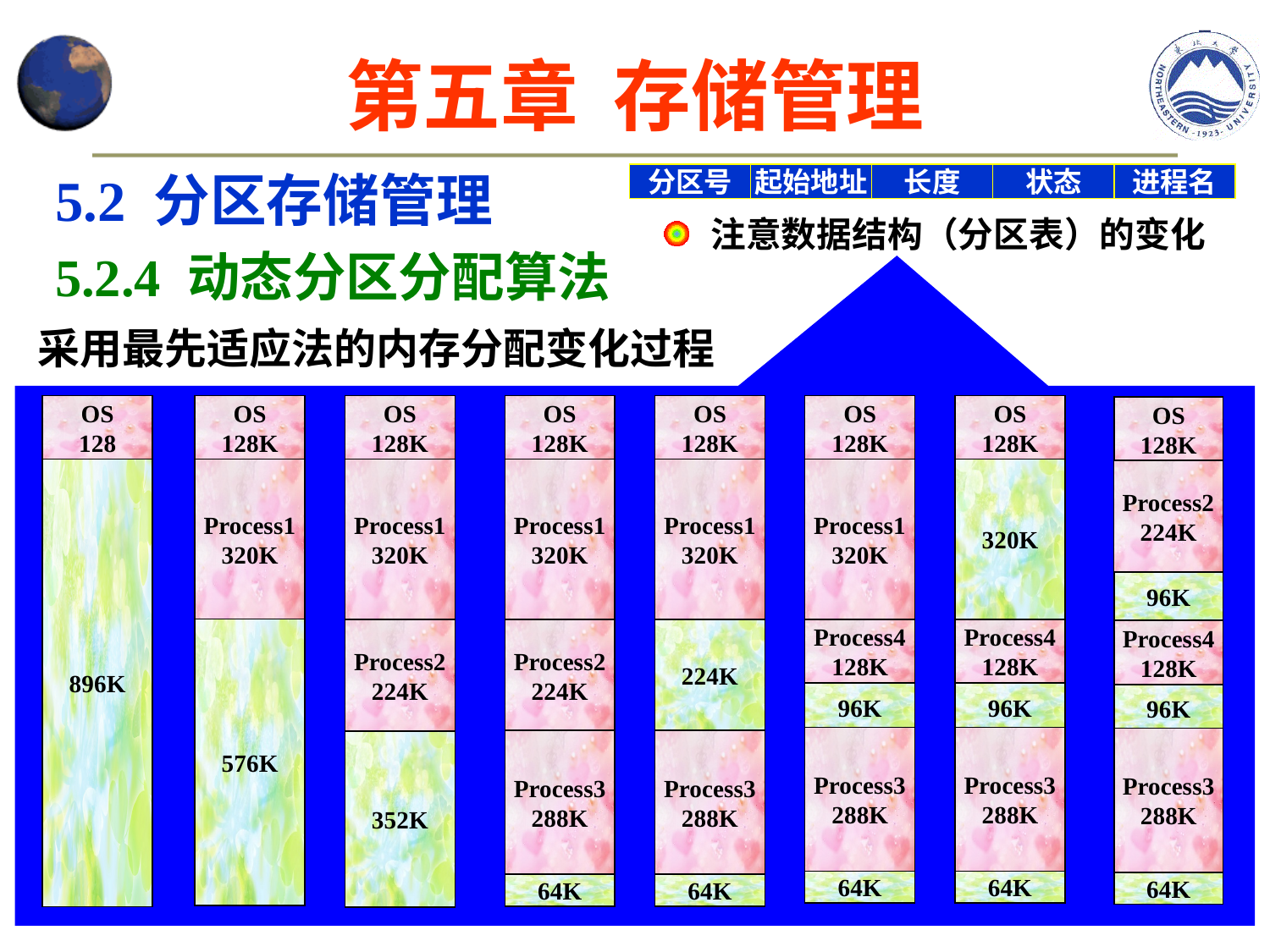

第五章  存储管理
5.2 分区存储管理
5.2.4 动态分区分配算法
分区号
起始地址
长度
状态
进程名
 注意数据结构（分区表）的变化

采用最先适应法的内存分配变化过程
OS
128
896K
OS
128K
Process1
320K
576K
OS
128K
Process1
320K
Process2
224K
352K
OS
128K
Process1
320K
Process2
224K
Process3
288K
64K
OS
128K
Process1
320K
224K
Process3
288K
64K
OS
128K
Process1
320K
Process4
128K
96K
Process3
288K
64K
OS
128K
320K
Process4
128K
96K
Process3
288K
64K
OS
128K
Process2
224K
96K
Process4
128K
96K
Process3
288K
64K